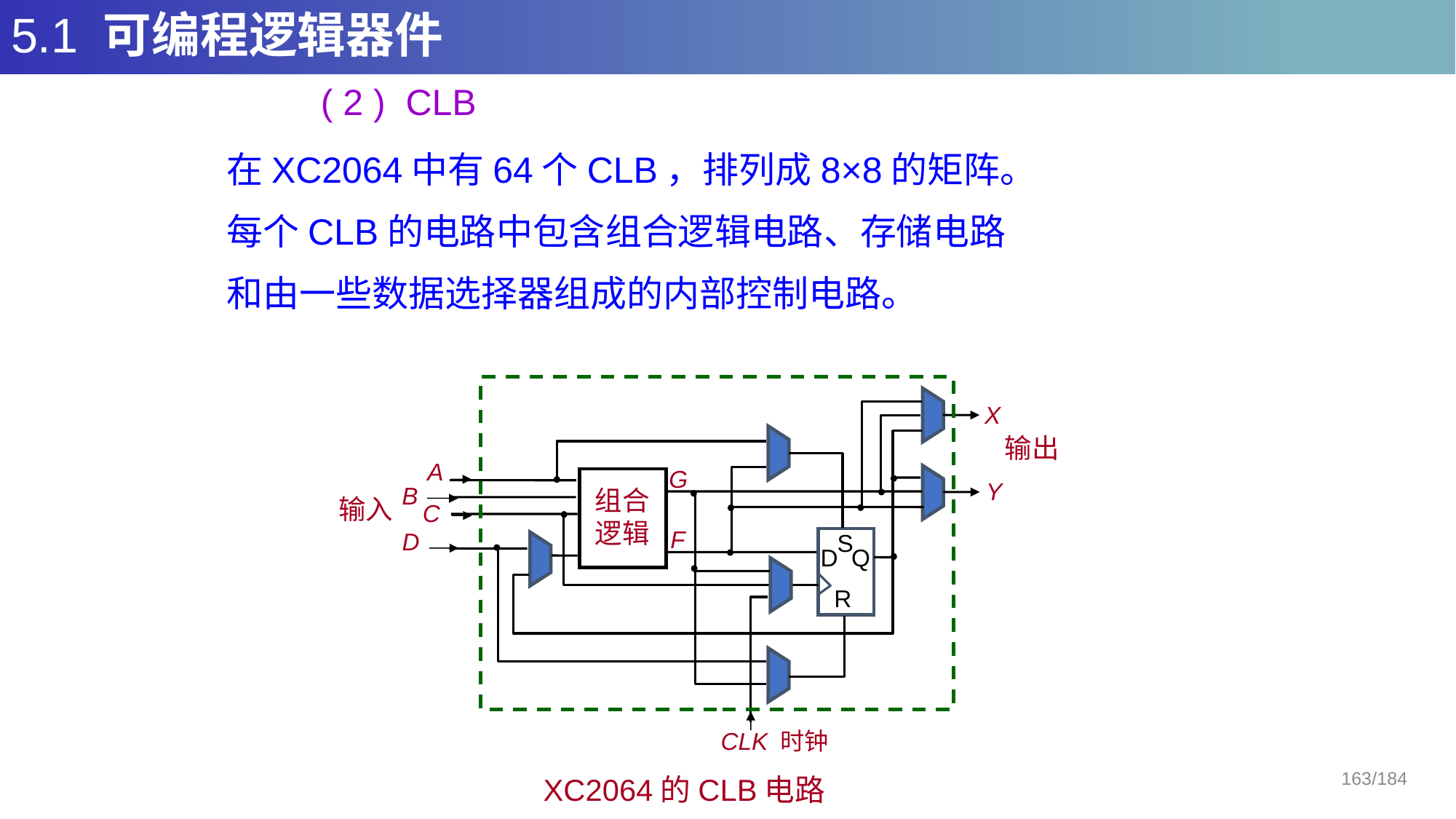

# 5.1 可编程逻辑器件
( 2 )  CLB
在XC2064中有64个CLB，排列成8×8的矩阵。
每个CLB的电路中包含组合逻辑电路、存储电路
和由一些数据选择器组成的内部控制电路。

X

输出

A

G

Y
B

组合逻辑

输入

C

F
D
S

D  Q
  R

CLK 时钟
XC2064的CLB电路
163/184